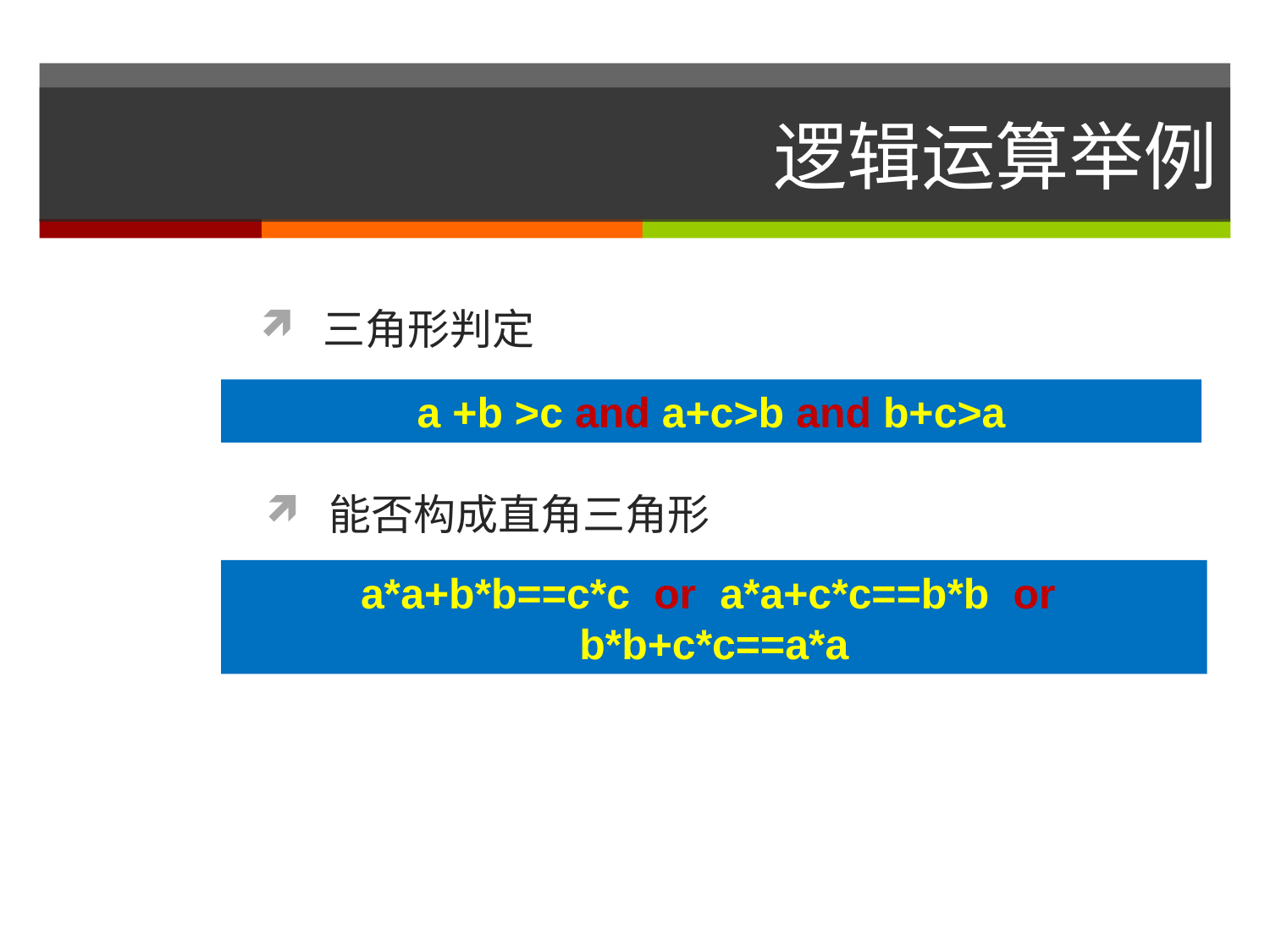

# 逻辑运算举例
三角形判定

a +b >c and a+c>b and b+c>a
能否构成直角三角形
a*a+b*b==c*c  or  a*a+c*c==b*b  or  b*b+c*c==a*a